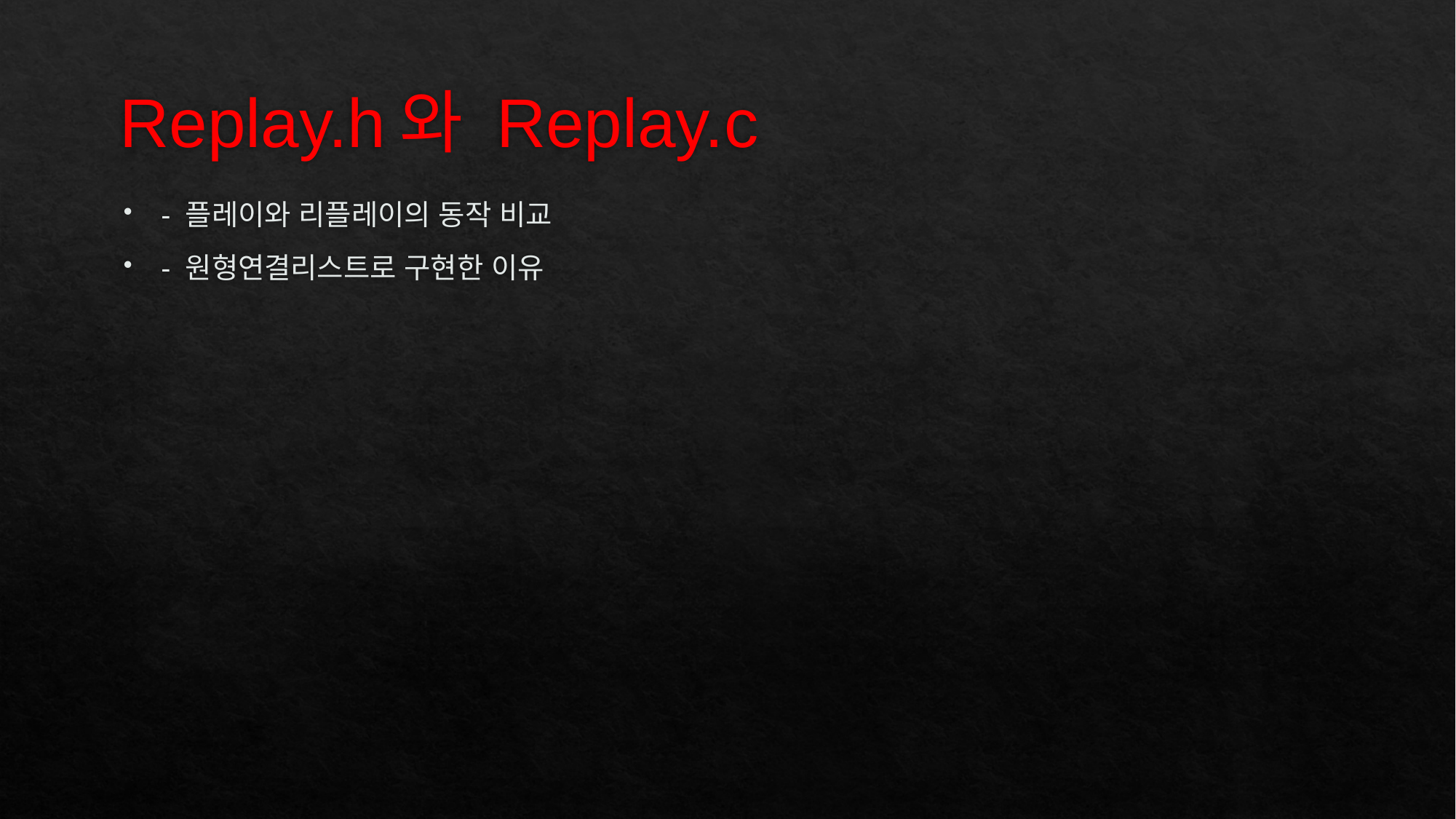

# Replay.h와 Replay.c
- 플레이와 리플레이의 동작 비교
- 원형연결리스트로 구현한 이유